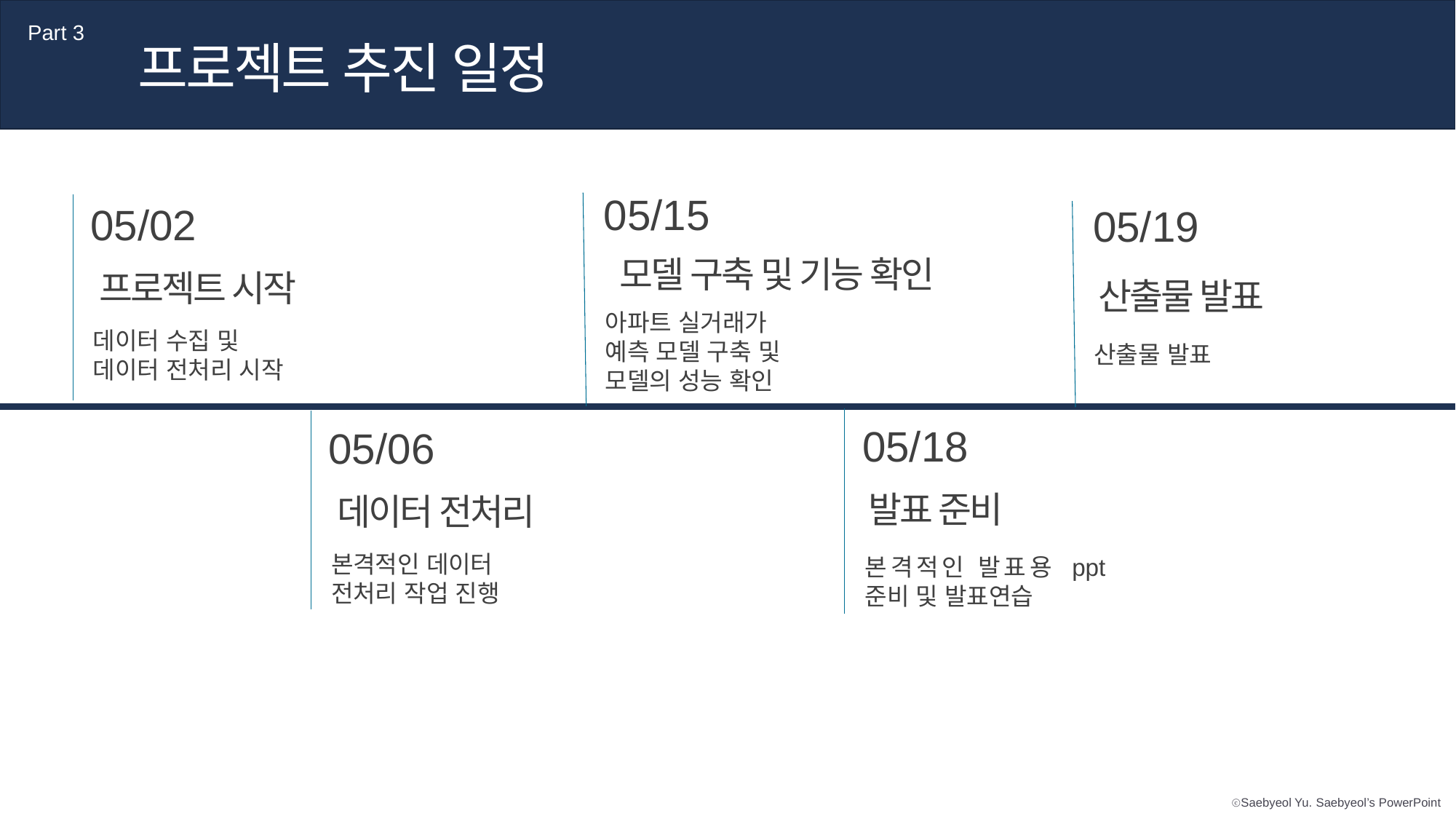

Part 3
프로젝트 추진 일정
05/15
05/02
05/19
모델 구축 및 기능 확인

프로젝트 시작
산출물 발표
아파트 실거래가
예측 모델 구축 및
모델의 성능 확인
데이터 수집 및
데이터 전처리 시작
산출물 발표
05/18
05/06
발표 준비
데이터 전처리
본격적인 데이터
전처리 작업 진행
본격적인 발표용 ppt 준비 및 발표연습